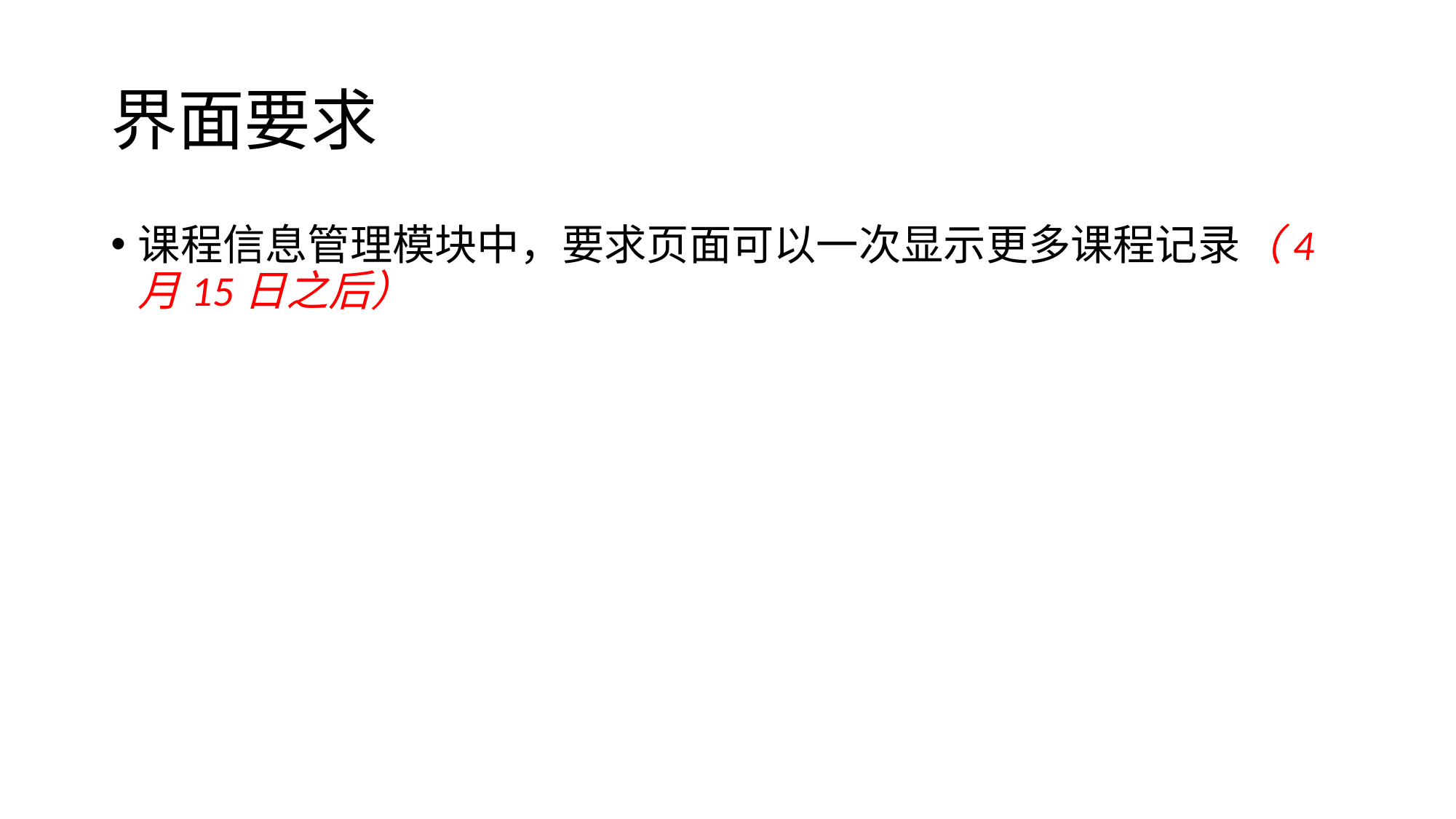

# 界面要求
课程信息管理模块中，要求页面可以一次显示更多课程记录（4月15日之后）